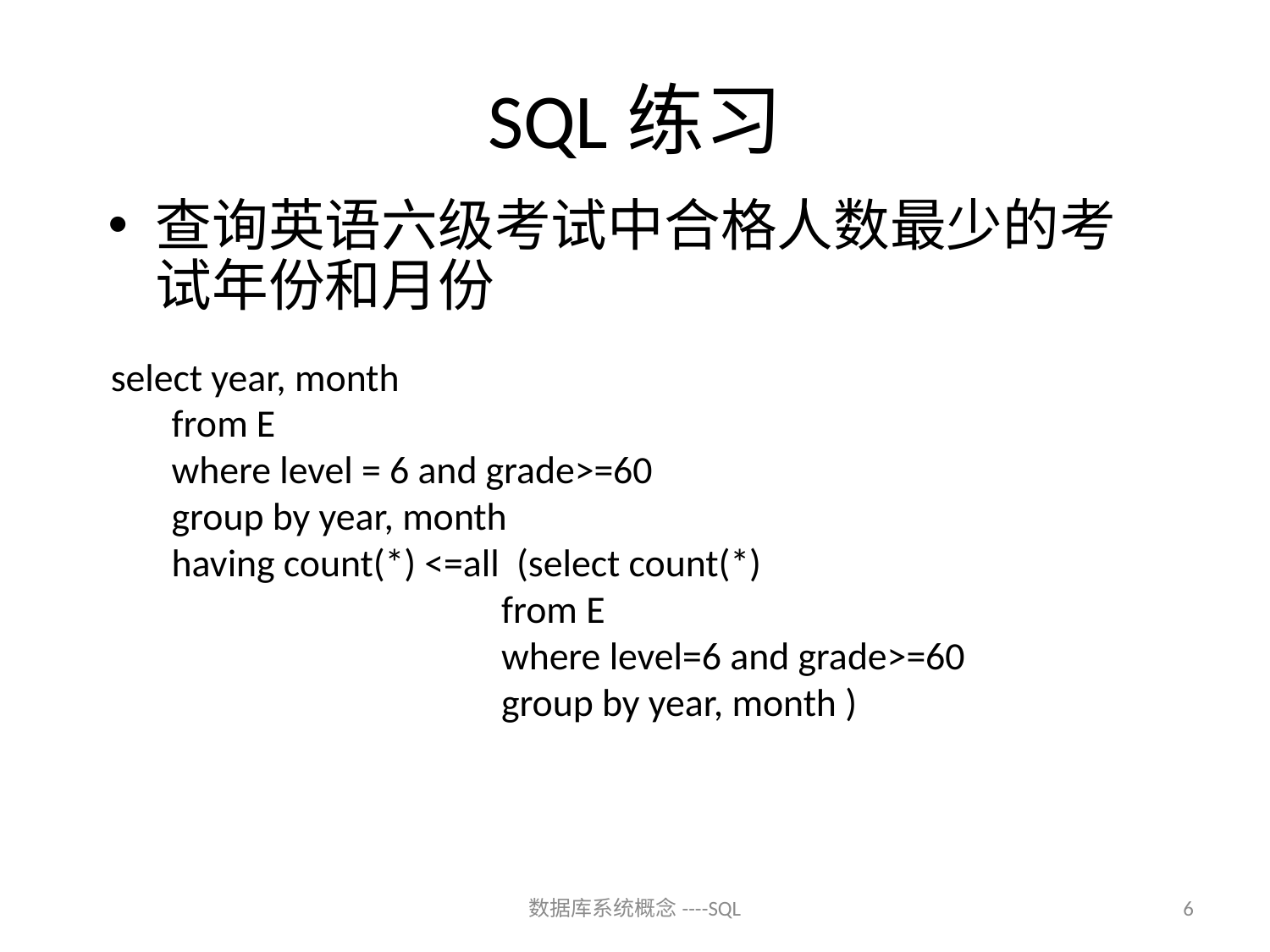

# SQL练习
查询英语六级考试中合格人数最少的考试年份和月份
select year, month
       from E
       where level = 6 and grade>=60
       group by year, month
       having count(*) <=all  (select count(*)
                                             from E
                                             where level=6 and grade>=60
                                             group by year, month )
6
数据库系统概念----SQL